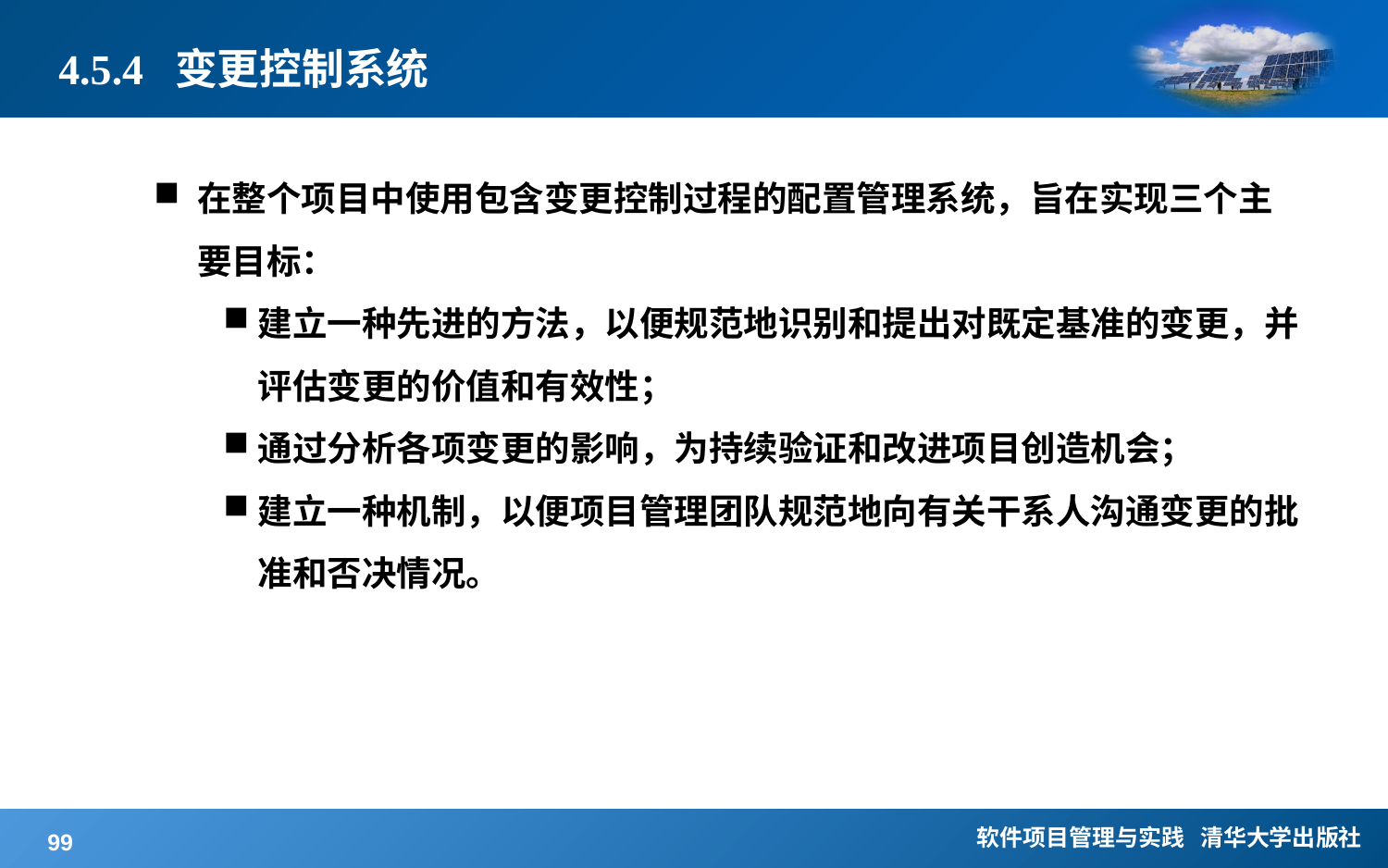

# 4.5.4  变更控制系统
在整个项目中使用包含变更控制过程的配置管理系统，旨在实现三个主要目标：
建立一种先进的方法，以便规范地识别和提出对既定基准的变更，并评估变更的价值和有效性；
通过分析各项变更的影响，为持续验证和改进项目创造机会；
建立一种机制，以便项目管理团队规范地向有关干系人沟通变更的批准和否决情况。